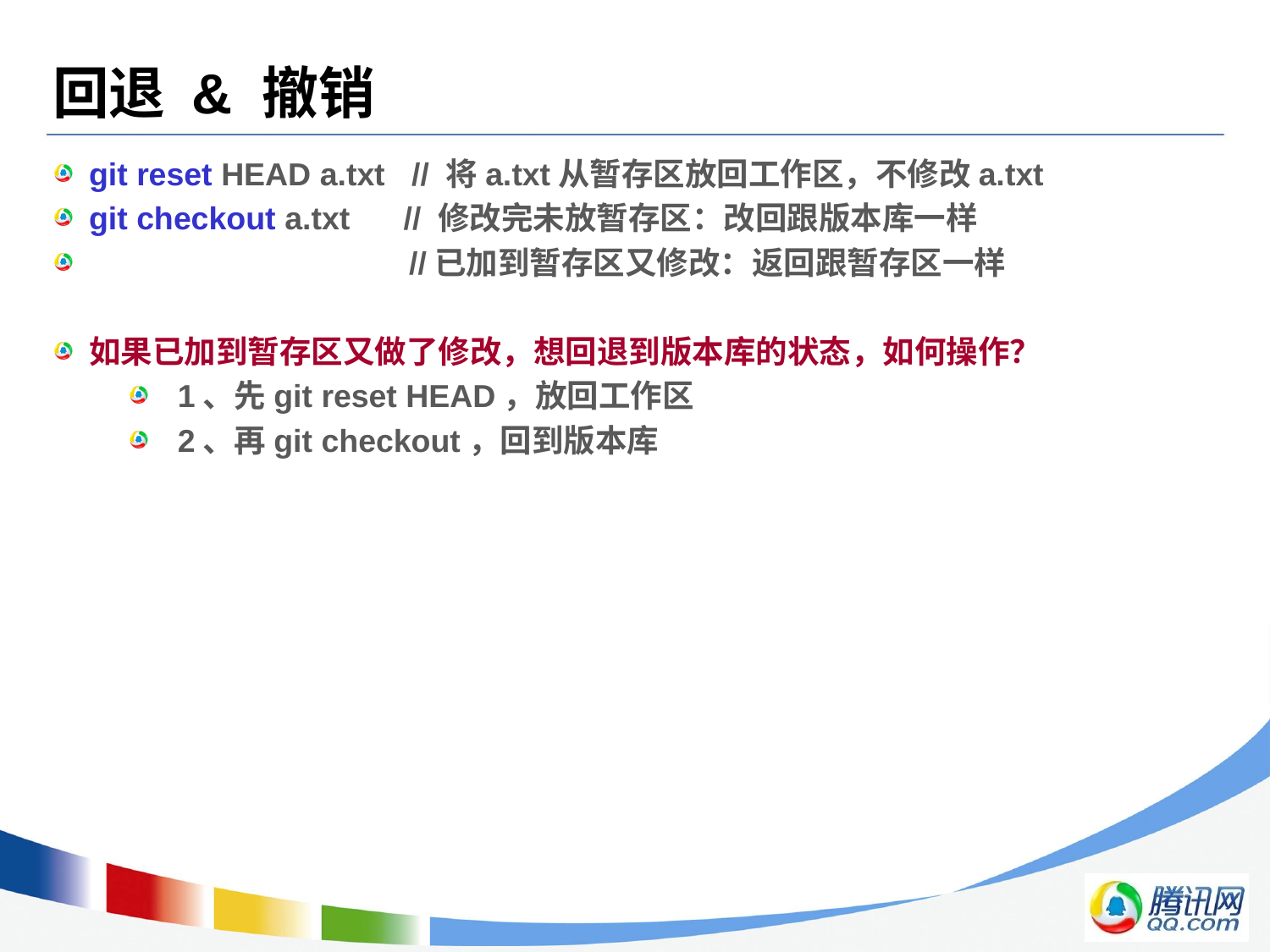

# 回退 & 撤销
git reset HEAD a.txt   // 将a.txt从暂存区放回工作区，不修改a.txt
git checkout a.txt      // 修改完未放暂存区：改回跟版本库一样
                                    //已加到暂存区又修改：返回跟暂存区一样

如果已加到暂存区又做了修改，想回退到版本库的状态，如何操作？
1、先git reset HEAD，放回工作区
2、再git checkout，回到版本库